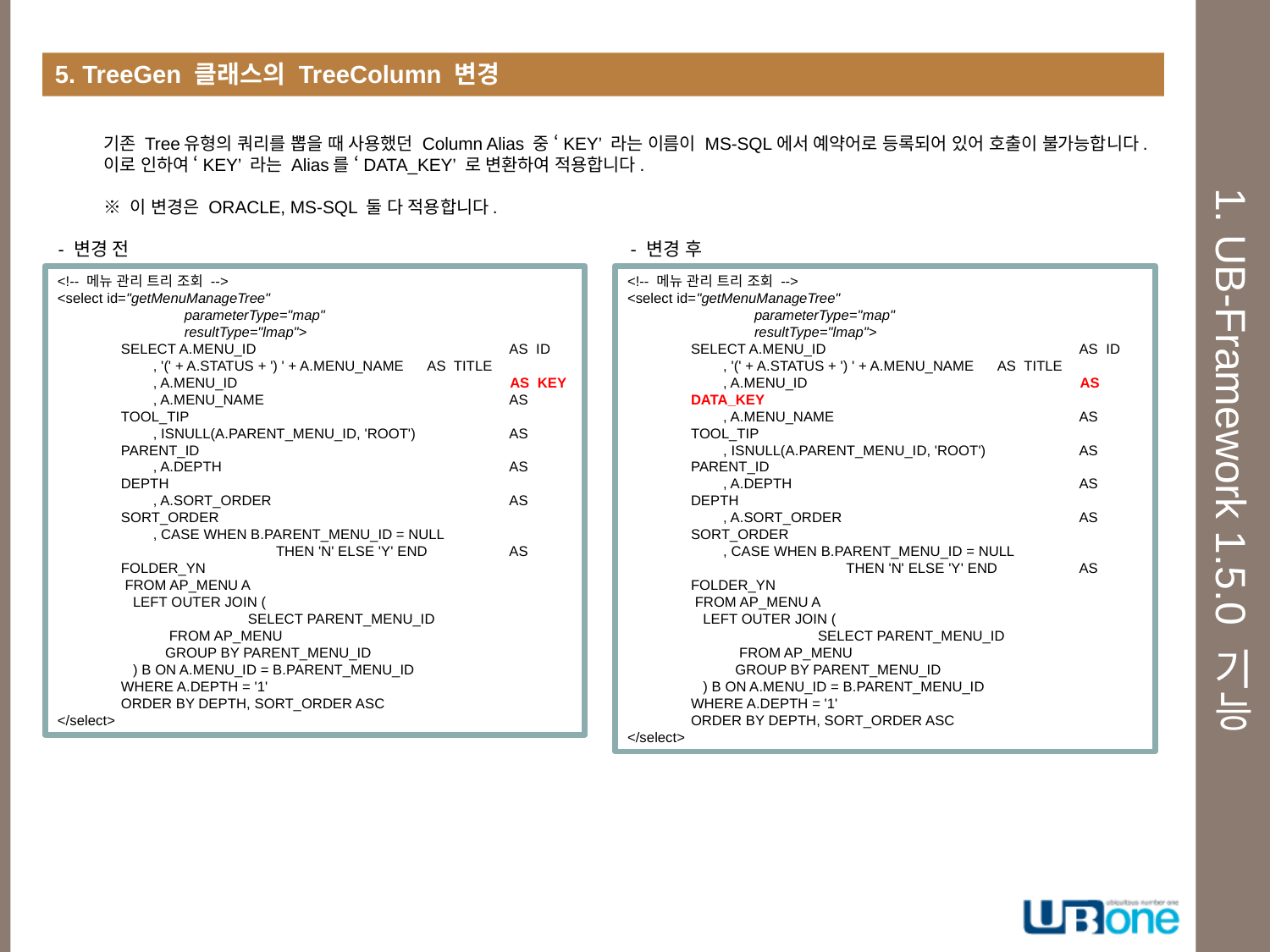

5. TreeGen 클래스의 TreeColumn 변경
# 1. UB-Framework 1.5.0 기능
기존 Tree유형의 쿼리를 뽑을 때 사용했던 Column Alias 중 ‘KEY’ 라는 이름이 MS-SQL에서 예약어로 등록되어 있어 호출이 불가능합니다.
이로 인하여 ‘KEY’ 라는 Alias를 ‘DATA_KEY’ 로 변환하여 적용합니다.

※ 이 변경은 ORACLE, MS-SQL 둘 다 적용합니다.
- 변경 전
- 변경 후
<!-- 메뉴 관리 트리 조회 -->
<select id="getMenuManageTree"
	parameterType="map"
	resultType="lmap">
SELECT A.MENU_ID        		  AS  ID
        , '(' + A.STATUS + ') ' + A.MENU_NAME      AS  TITLE
        , A.MENU_ID       		  AS  KEY
        , A.MENU_NAME      		  AS  TOOL_TIP
        , ISNULL(A.PARENT_MENU_ID, 'ROOT') 	  AS  PARENT_ID
        , A.DEPTH          		  AS  DEPTH
        , A.SORT_ORDER    		  AS  SORT_ORDER
        , CASE WHEN B.PARENT_MENU_ID = NULL
	       THEN 'N' ELSE 'Y' END 	  AS  FOLDER_YN
 FROM AP_MENU A
   LEFT OUTER JOIN (
	SELECT PARENT_MENU_ID
            FROM AP_MENU
           GROUP BY PARENT_MENU_ID
   ) B ON A.MENU_ID = B.PARENT_MENU_ID
WHERE A.DEPTH = '1'
ORDER BY DEPTH, SORT_ORDER ASC
</select>
<!-- 메뉴 관리 트리 조회 -->
<select id="getMenuManageTree"
	parameterType="map"
	resultType="lmap">
SELECT A.MENU_ID        		  AS  ID
        , '(' + A.STATUS + ') ' + A.MENU_NAME      AS  TITLE
        , A.MENU_ID       		  AS  DATA_KEY
        , A.MENU_NAME      		  AS  TOOL_TIP
        , ISNULL(A.PARENT_MENU_ID, 'ROOT') 	  AS  PARENT_ID
        , A.DEPTH          		  AS  DEPTH
        , A.SORT_ORDER    		  AS  SORT_ORDER
        , CASE WHEN B.PARENT_MENU_ID = NULL
	       THEN 'N' ELSE 'Y' END 	  AS  FOLDER_YN
 FROM AP_MENU A
   LEFT OUTER JOIN (
	SELECT PARENT_MENU_ID
            FROM AP_MENU
           GROUP BY PARENT_MENU_ID
   ) B ON A.MENU_ID = B.PARENT_MENU_ID
WHERE A.DEPTH = '1'
ORDER BY DEPTH, SORT_ORDER ASC
</select>